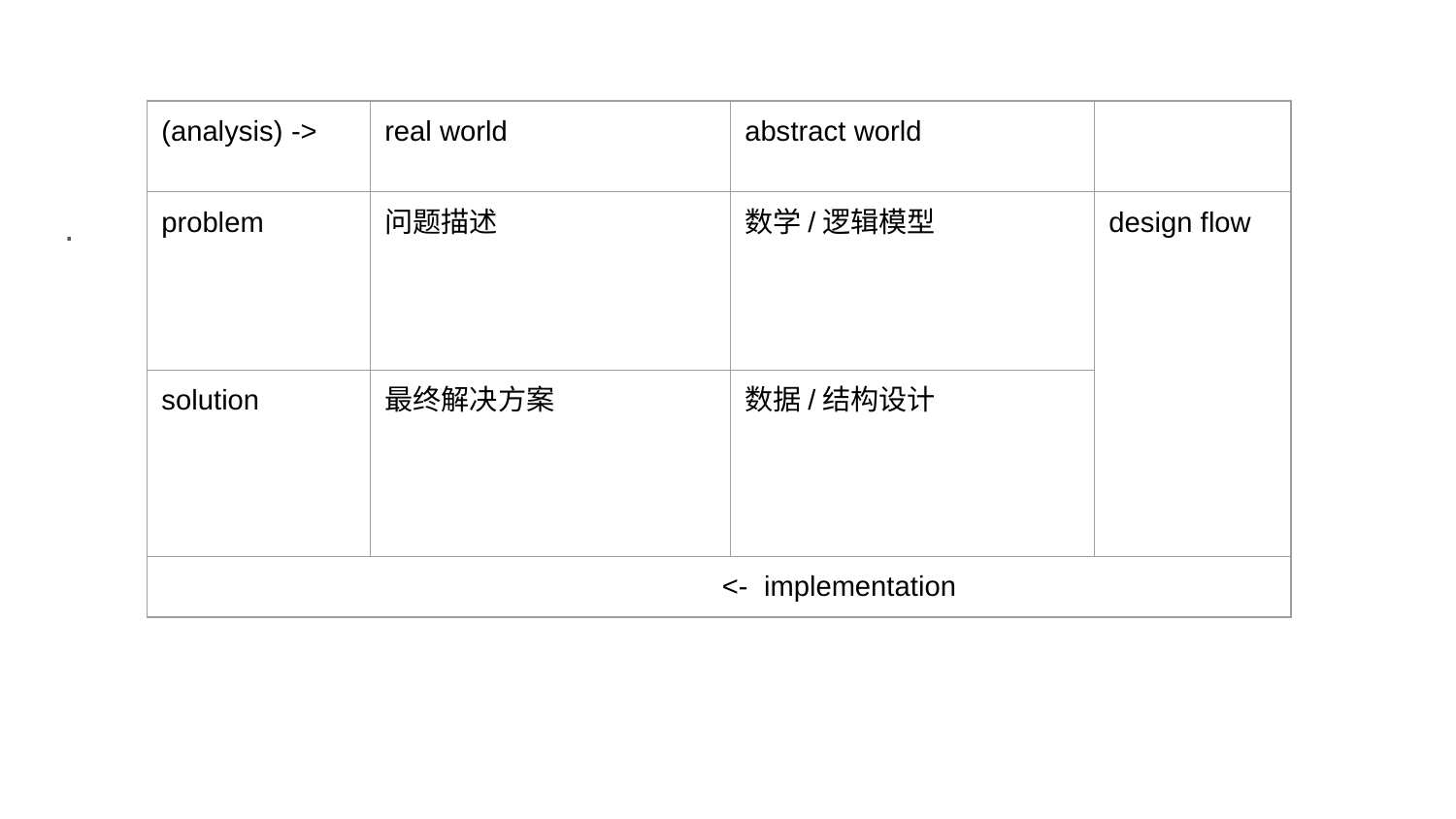

| (analysis) -> | real world | abstract world |  |
| --- | --- | --- | --- |
| problem | 问题描述 | 数学/逻辑模型 | design flow |
| solution | 最终解决方案 | 数据/结构设计 |  |
| <- implementation |  |  |  |
.